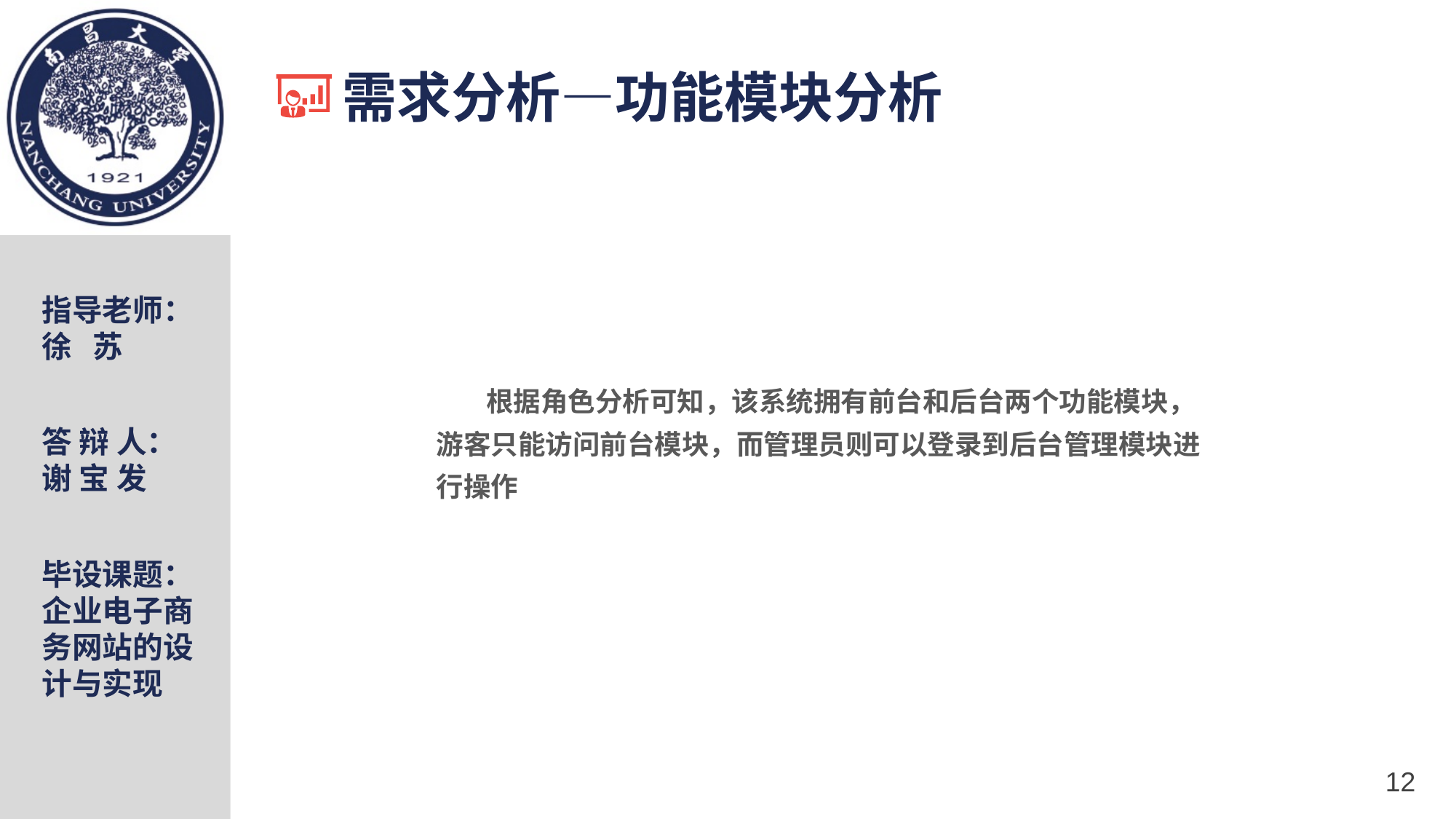

需求分析—功能模块分析

       根据角色分析可知，该系统拥有前台和后台两个功能模块，游客只能访问前台模块，而管理员则可以登录到后台管理模块进行操作